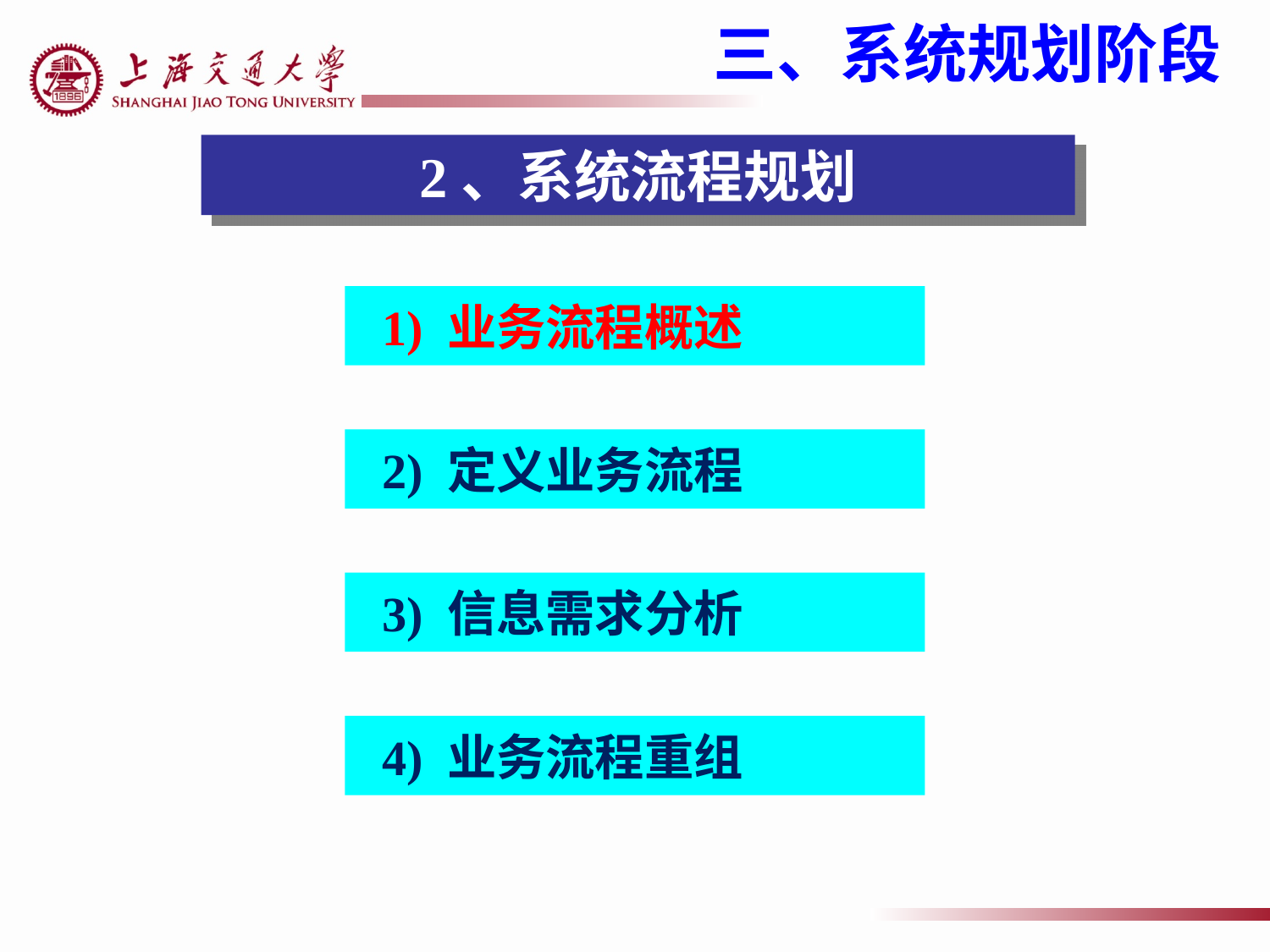

三、系统规划阶段
2、系统流程规划
  1) 业务流程概述
  2) 定义业务流程
  3) 信息需求分析
  4) 业务流程重组